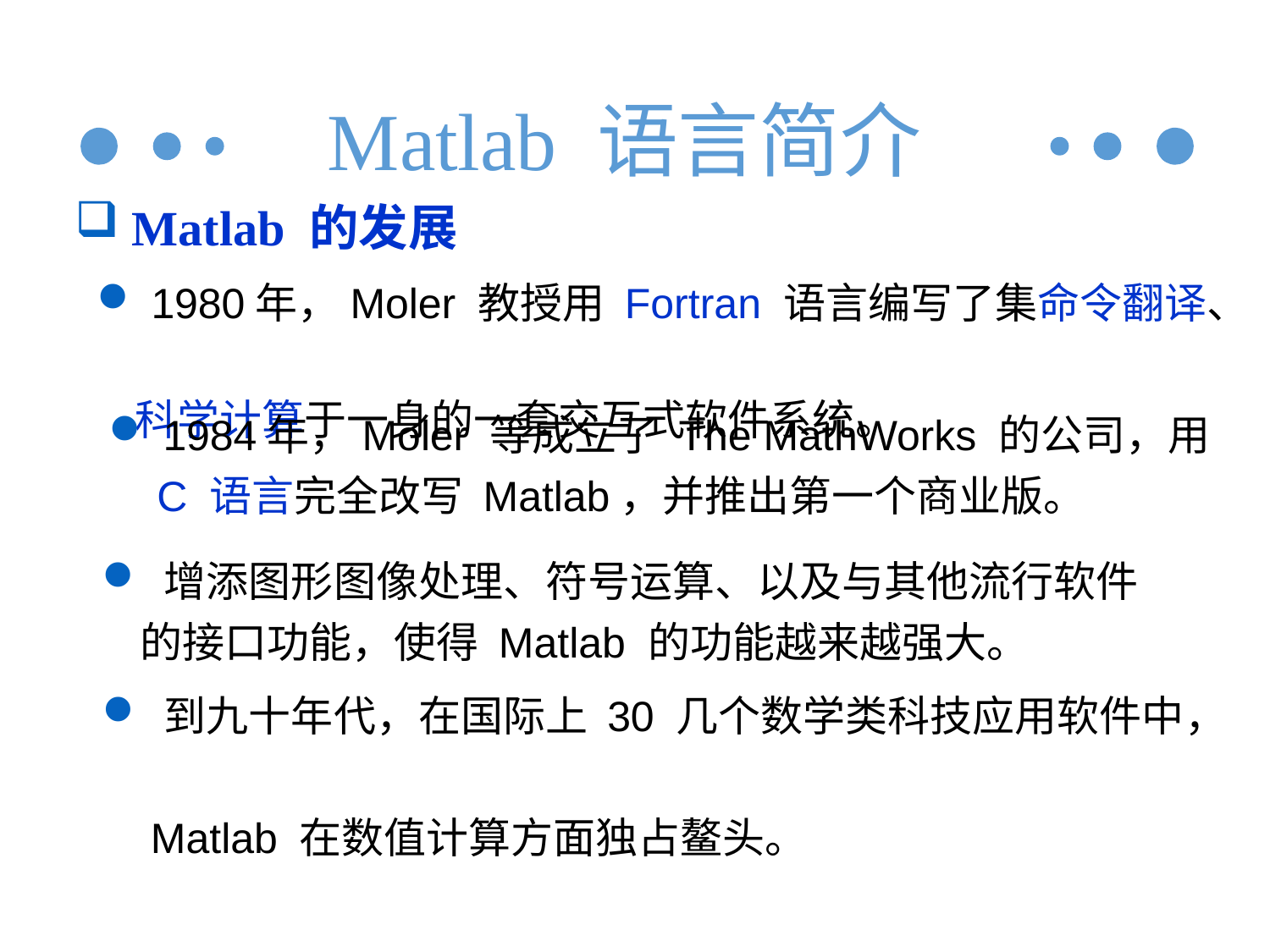

# Matlab 语言简介
 Matlab 的发展
 1980年，Moler 教授用 Fortran 语言编写了集命令翻译、
    科学计算于一身的一套交互式软件系统。
 1984年，Moler 等成立了 The MathWorks 的公司，用
    C 语言完全改写 Matlab，并推出第一个商业版。
 增添图形图像处理、符号运算、以及与其他流行软件
    的接口功能，使得 Matlab 的功能越来越强大。
 到九十年代，在国际上 30 几个数学类科技应用软件中，
    Matlab 在数值计算方面独占鳌头。
3